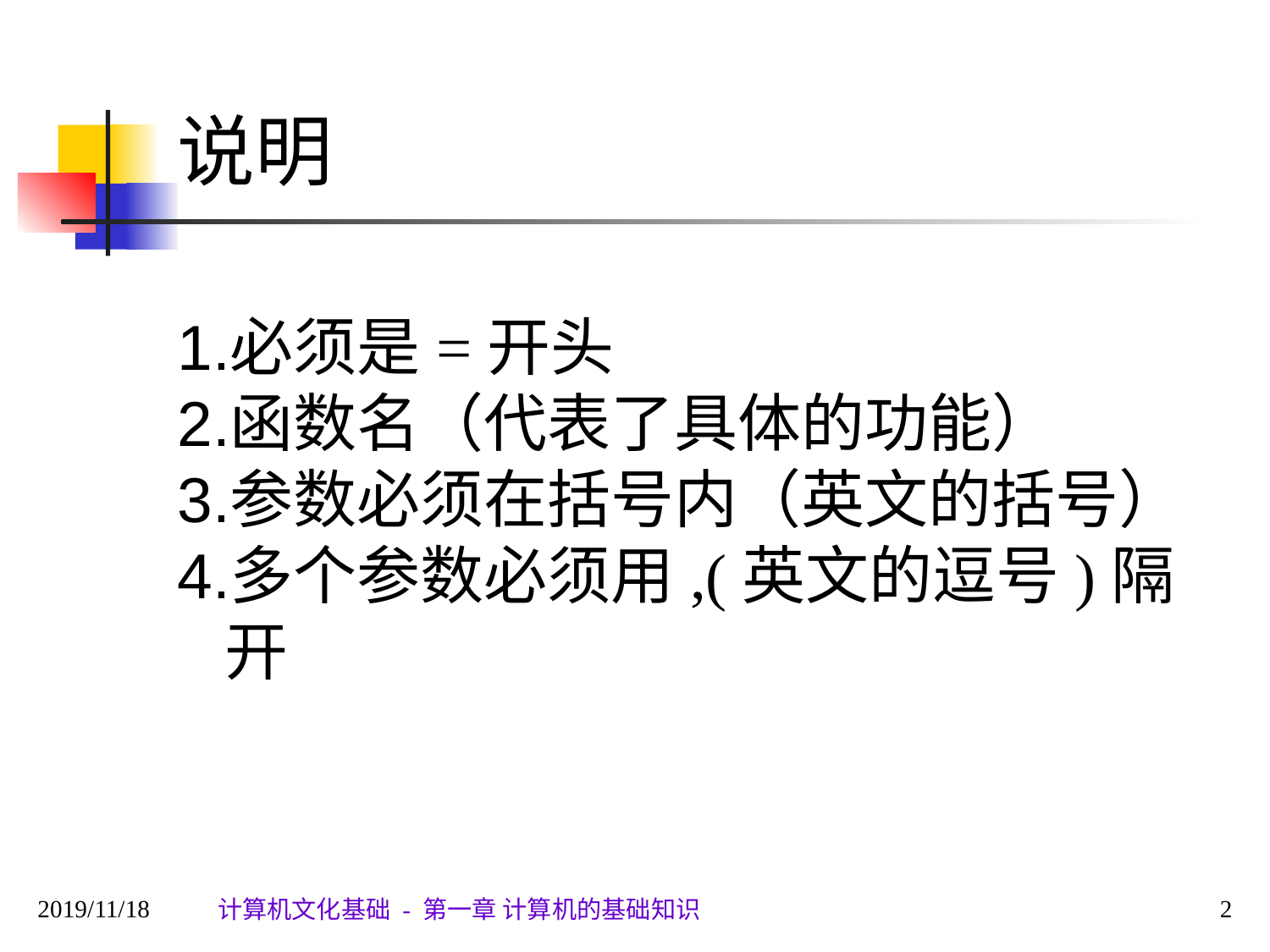

说明
必须是=开头
函数名（代表了具体的功能）
参数必须在括号内（英文的括号）
多个参数必须用,(英文的逗号)隔开
2019/11/18
2
计算机文化基础 - 第一章 计算机的基础知识